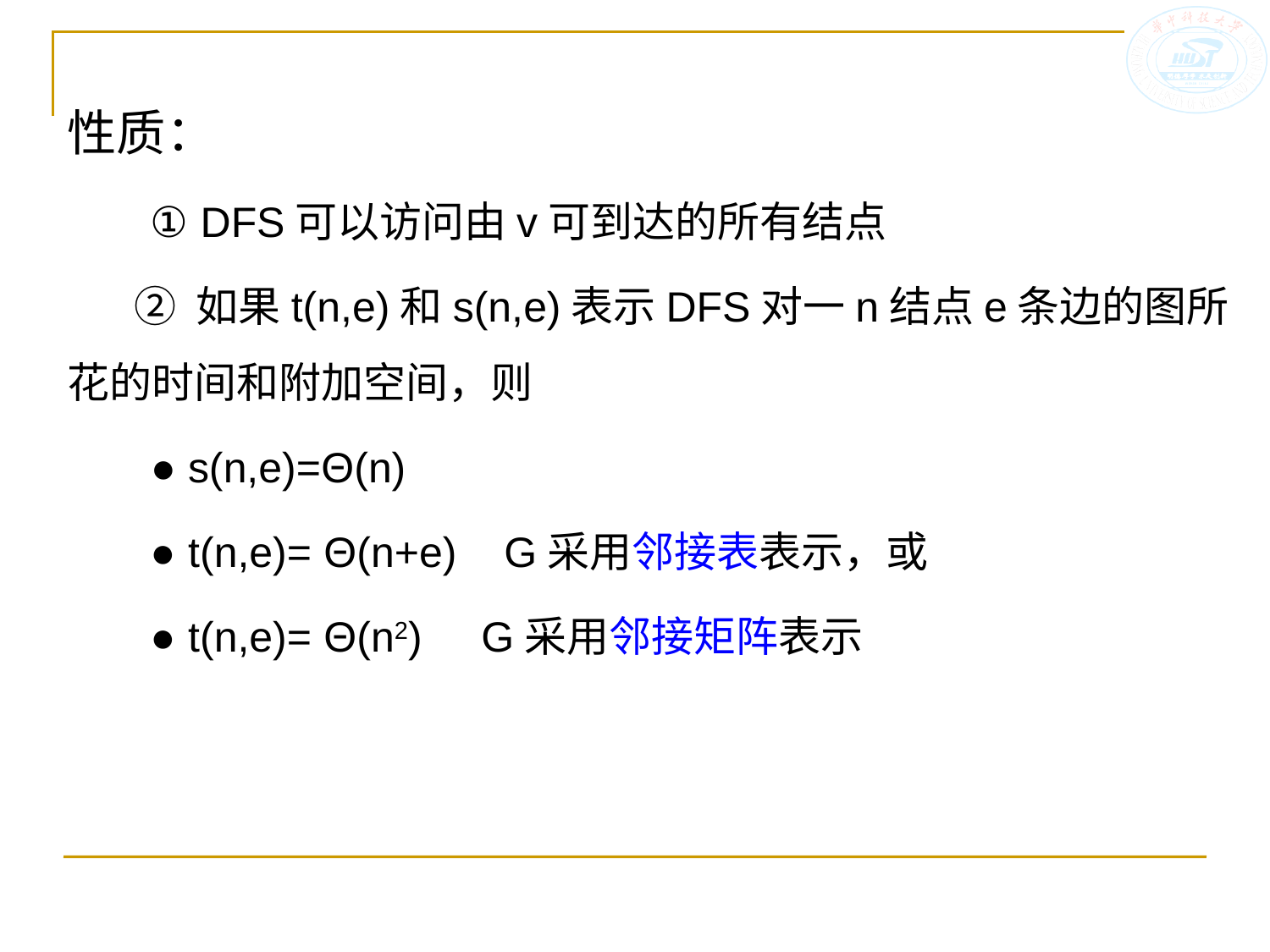

性质：
       ① DFS可以访问由v可到达的所有结点
       ② 如果t(n,e)和s(n,e)表示DFS对一n结点e条边的图所花的时间和附加空间，则
       ● s(n,e)=Θ(n)
       ● t(n,e)= Θ(n+e)    G采用邻接表表示，或
       ● t(n,e)= Θ(n2)     G采用邻接矩阵表示